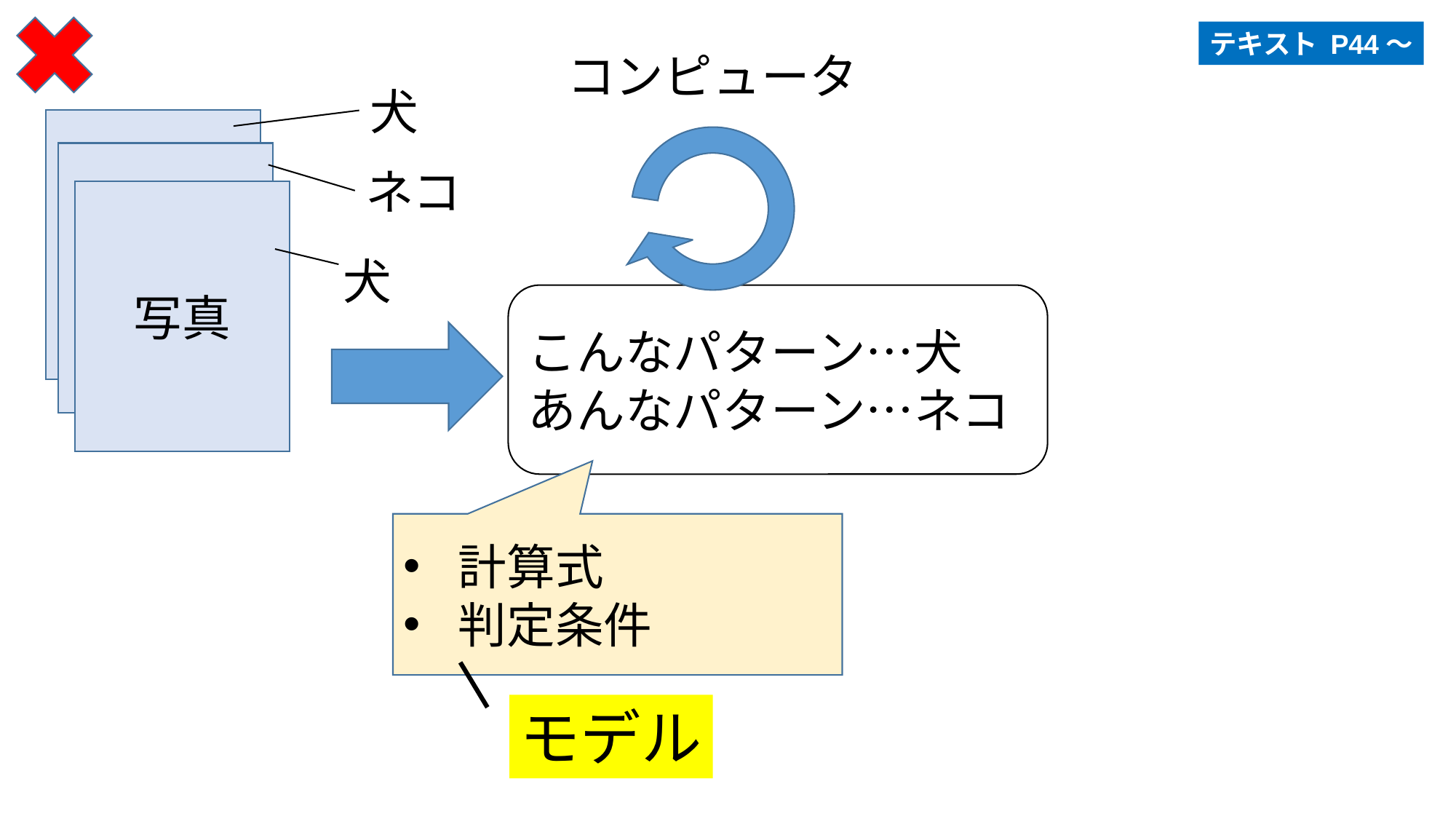

テキスト P44～
コンピュータ
犬

写真
写真
ネコ
写真
犬
こんなパターン…犬
あんなパターン…ネコ

計算式
判定条件
モデル